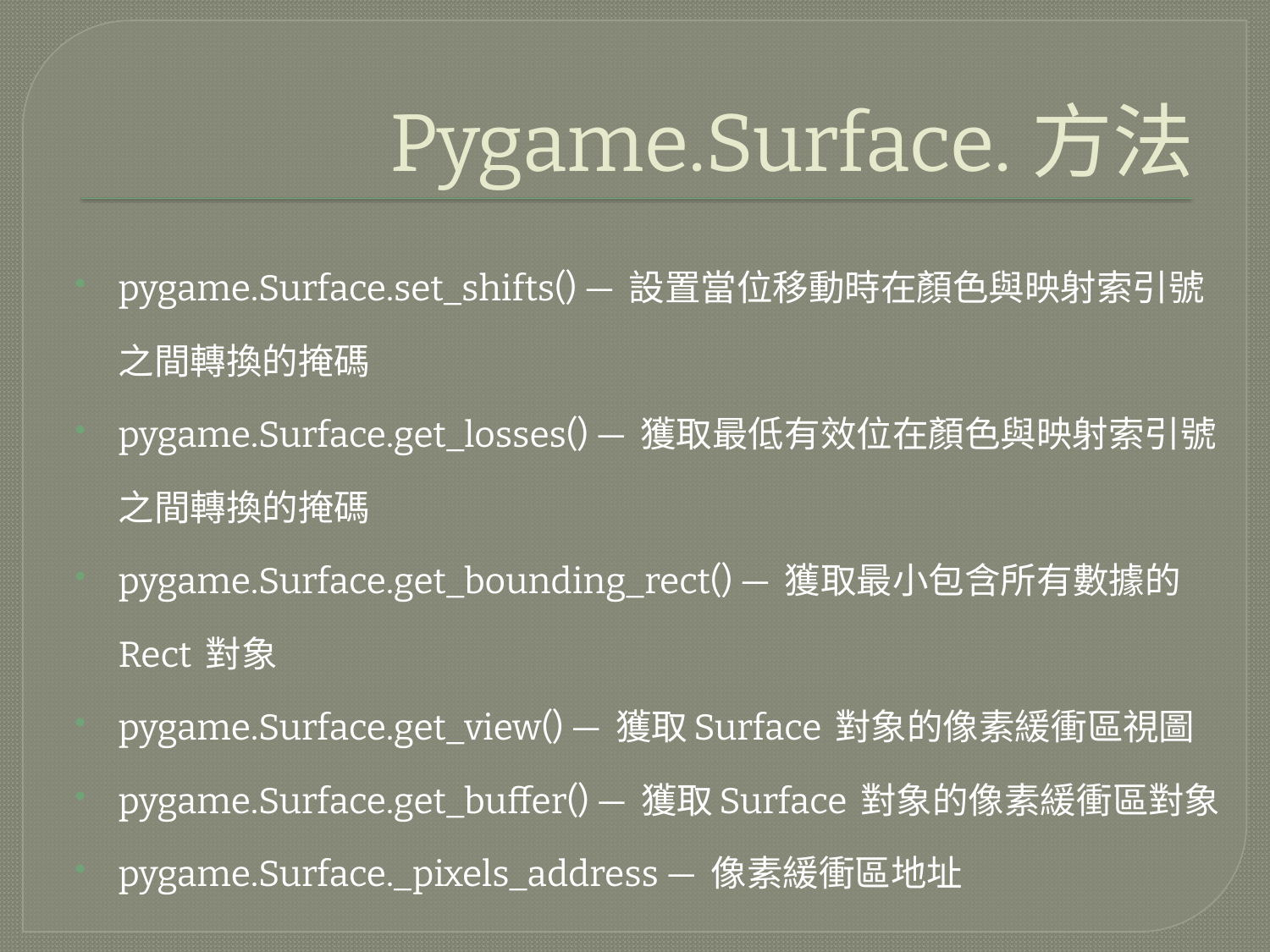

# Pygame.Surface.方法
pygame.Surface.set_shifts() — 設置當位移動時在顏色與映射索引號之間轉換的掩碼
pygame.Surface.get_losses() — 獲取最低有效位在顏色與映射索引號之間轉換的掩碼
pygame.Surface.get_bounding_rect() — 獲取最小包含所有數據的 Rect 對象
pygame.Surface.get_view() — 獲取Surface 對象的像素緩衝區視圖
pygame.Surface.get_buffer() — 獲取Surface 對象的像素緩衝區對象
pygame.Surface._pixels_address — 像素緩衝區地址